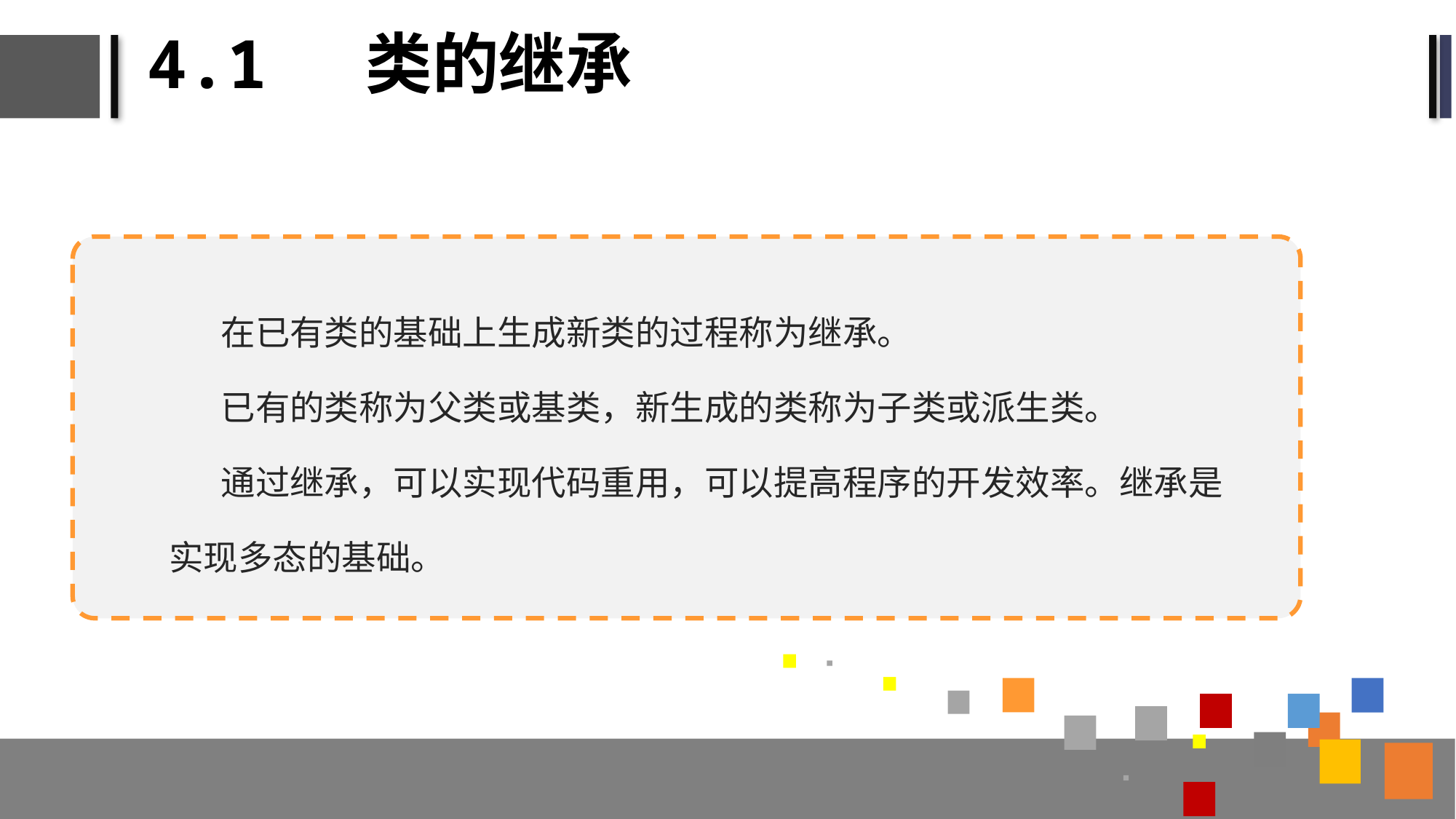

# 4.1  类的继承

在已有类的基础上生成新类的过程称为继承。
已有的类称为父类或基类，新生成的类称为子类或派生类。
通过继承，可以实现代码重用，可以提高程序的开发效率。继承是实现多态的基础。